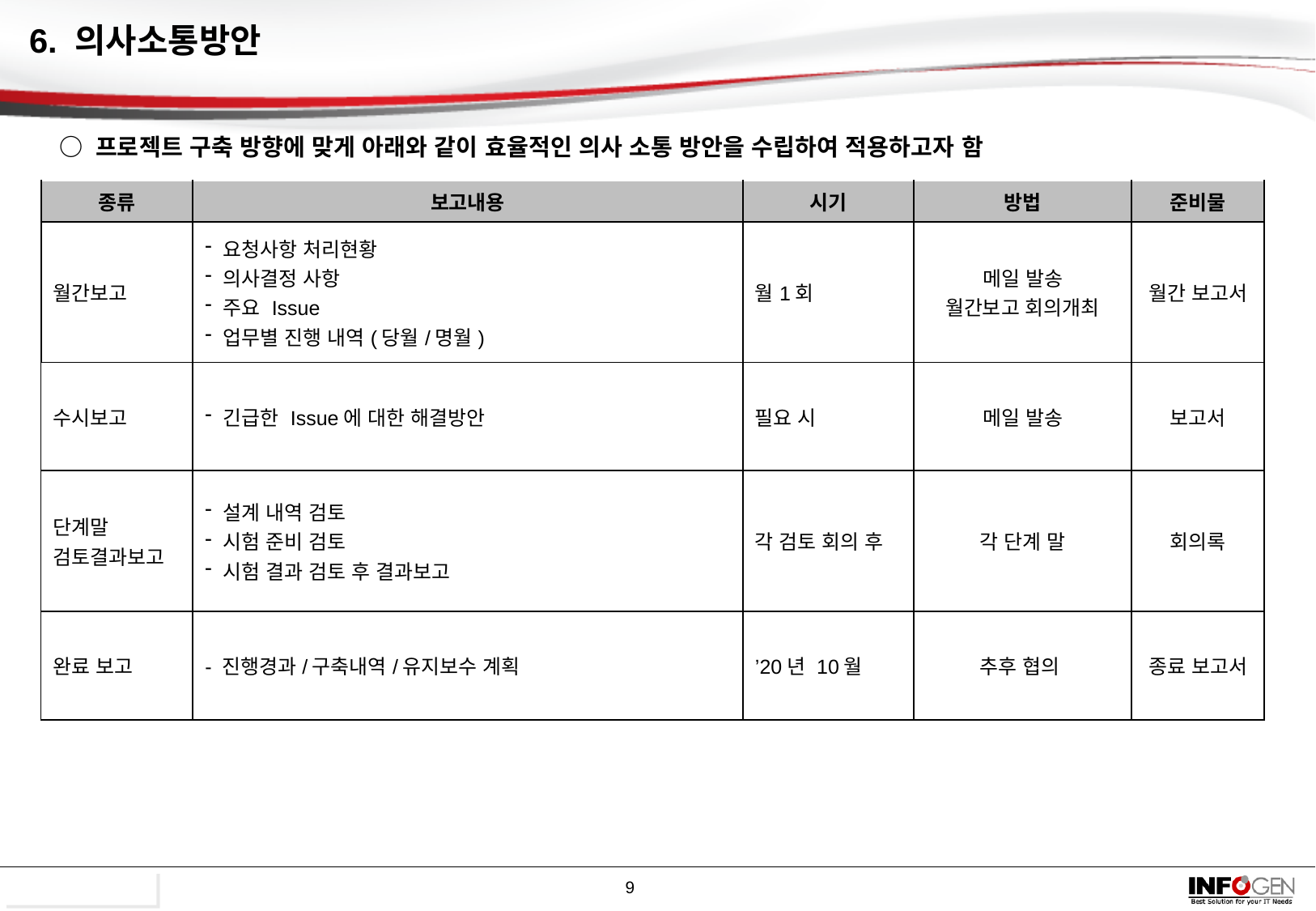

6. 의사소통방안
○ 프로젝트 구축 방향에 맞게 아래와 같이 효율적인 의사 소통 방안을 수립하여 적용하고자 함
| 종류 | 보고내용 | 시기 | 방법 | 준비물 |
| --- | --- | --- | --- | --- |
| 월간보고 | 요청사항 처리현황 의사결정 사항 주요 Issue 업무별 진행 내역(당월/명월) | 월1회 | 메일 발송 월간보고 회의개최 | 월간 보고서 |
| 수시보고 | 긴급한 Issue에 대한 해결방안 | 필요 시 | 메일 발송 | 보고서 |
| 단계말 검토결과보고 | 설계 내역 검토 시험 준비 검토 시험 결과 검토 후 결과보고 | 각 검토 회의 후 | 각 단계 말 | 회의록 |
| 완료 보고 | - 진행경과/구축내역/유지보수 계획 | ’20년 10월 | 추후 협의 | 종료 보고서 |